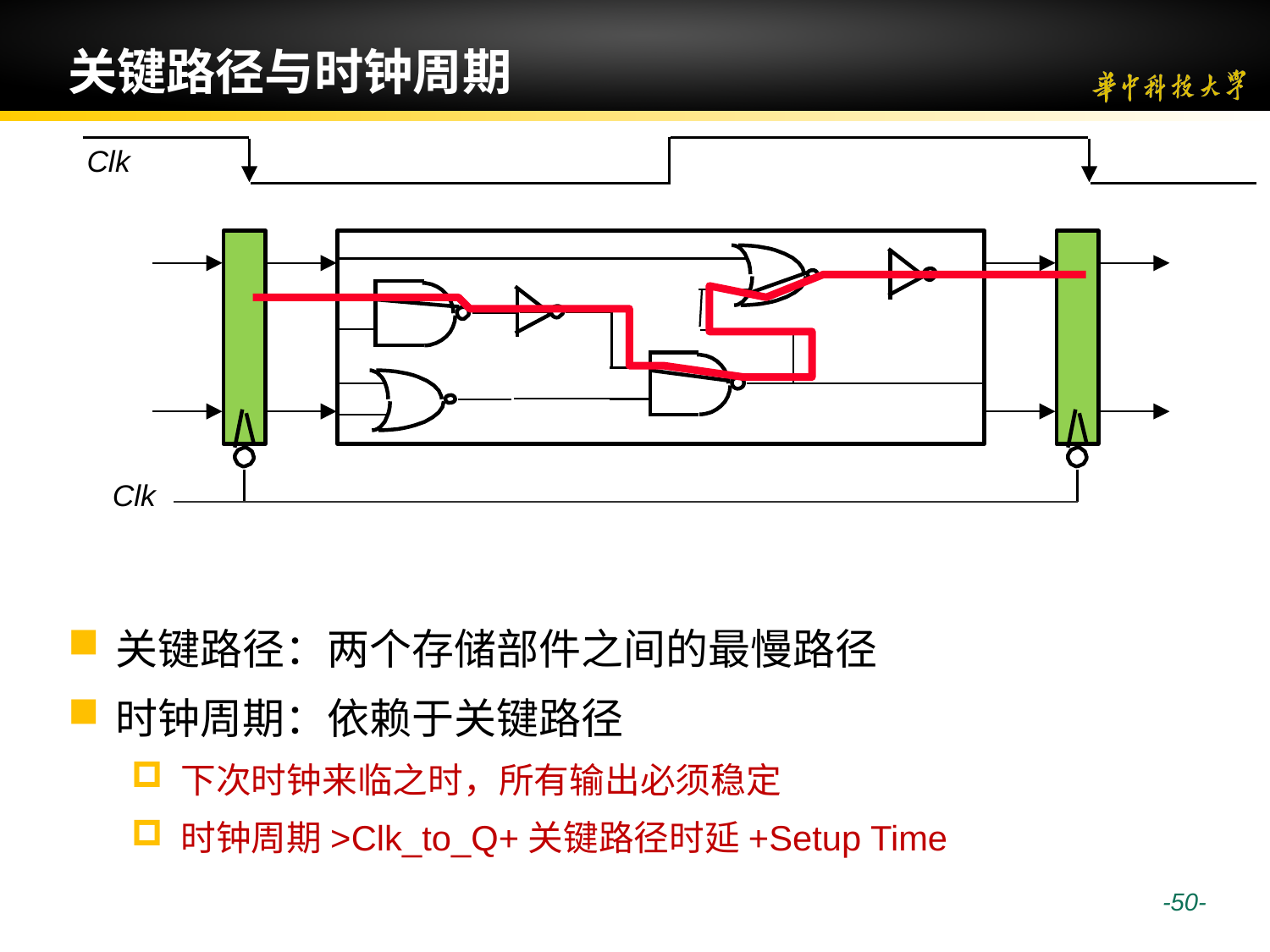

# 关键路径与时钟周期

Clk

Clk
关键路径：两个存储部件之间的最慢路径
时钟周期：依赖于关键路径
下次时钟来临之时，所有输出必须稳定
时钟周期>Clk_to_Q+关键路径时延+Setup Time
 -50-